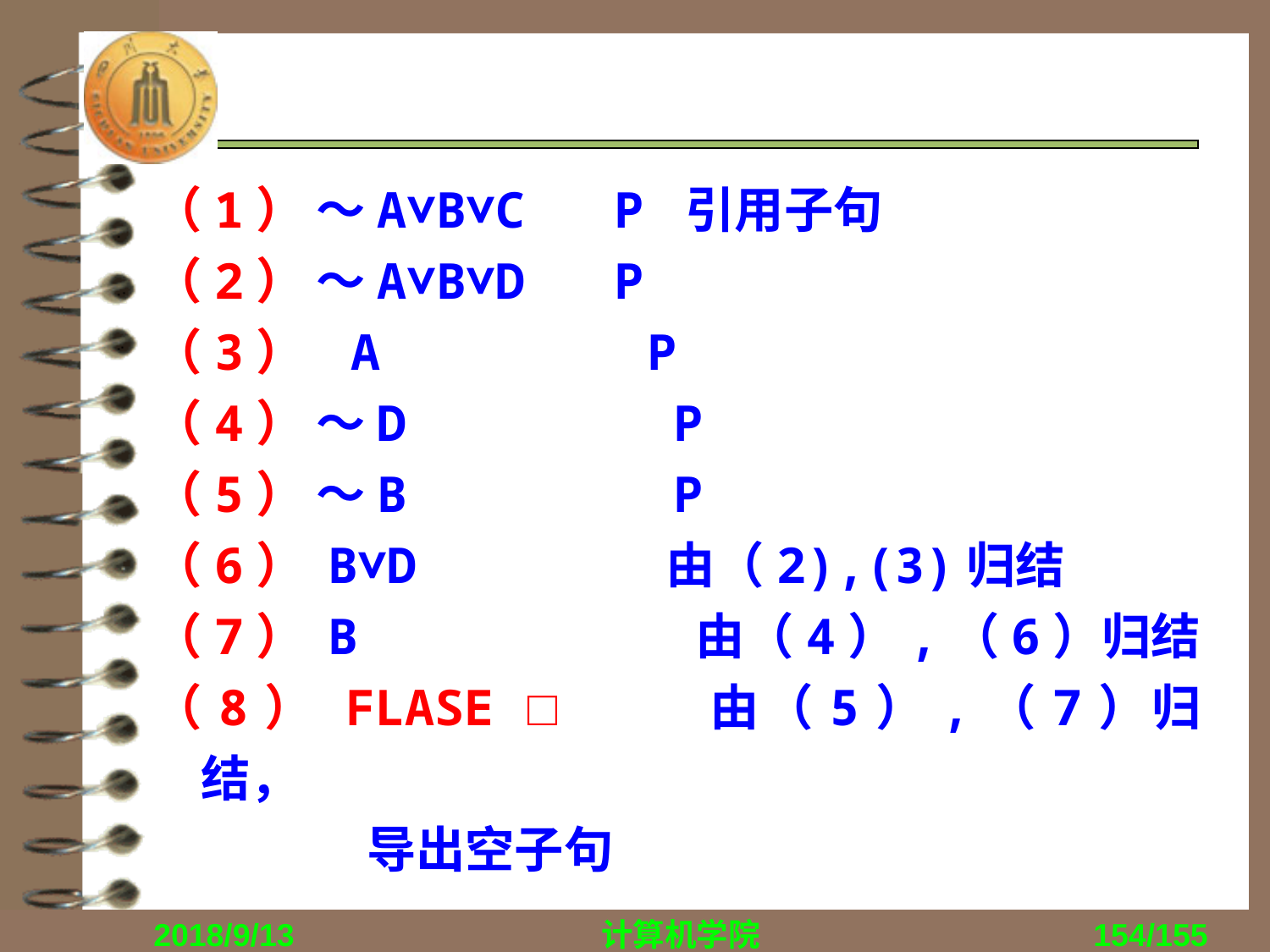

#

（1） ～A∨B∨C   P 引用子句
（2） ～A∨B∨D   P
（3）   A         P
（4） ～D         P
（5） ～B         P
（6） B∨D        由（2),(3)归结
（7） B           由（4）,（6）归结
（8） FLASE □    由（5）,（7）归结，
                  导出空子句

2018/9/13
计算机学院
154/155